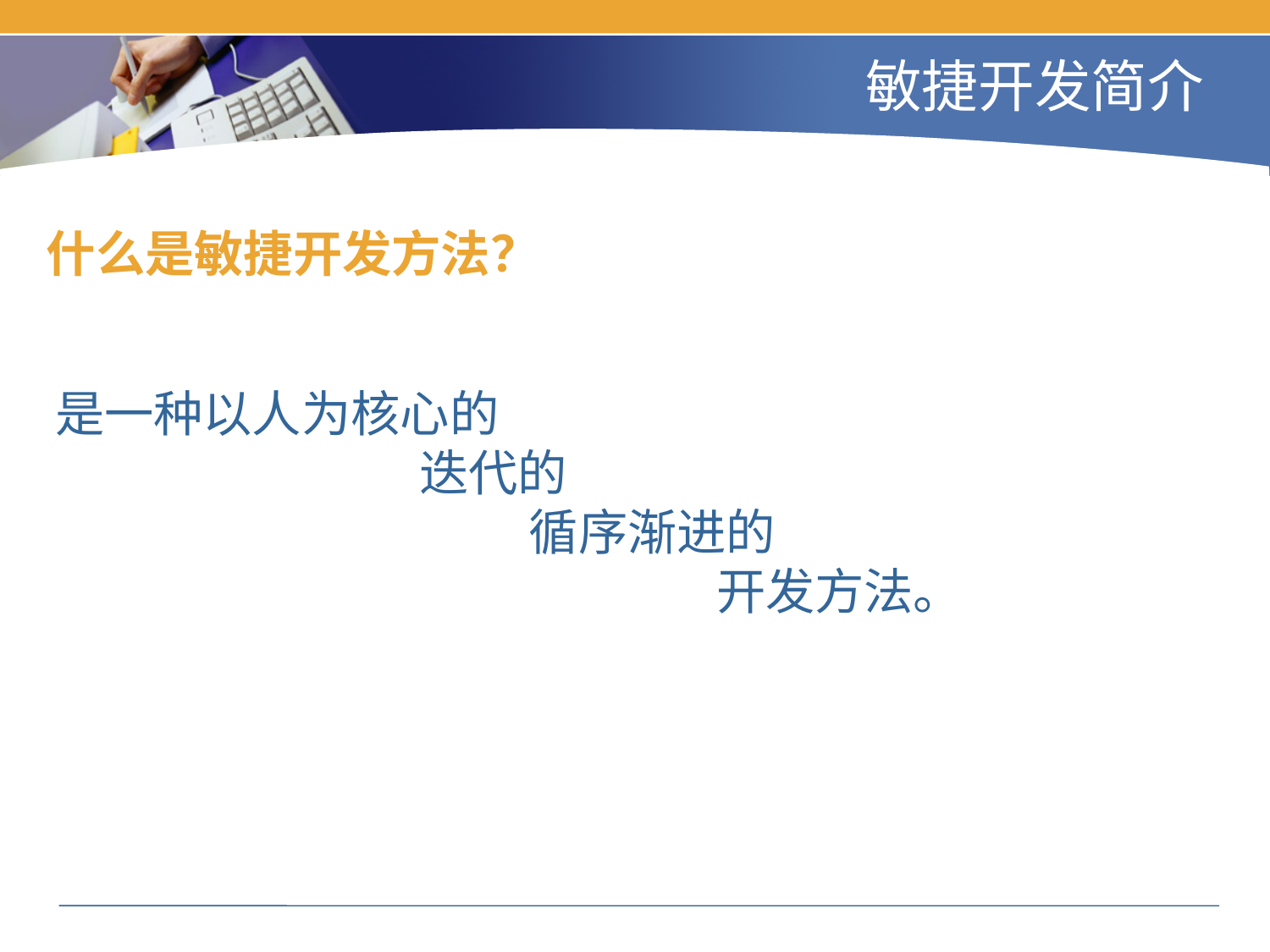

# 敏捷开发简介
什么是敏捷开发方法？

是一种以人为核心的
                                迭代的
                                          循序渐进的
                                                           开发方法。